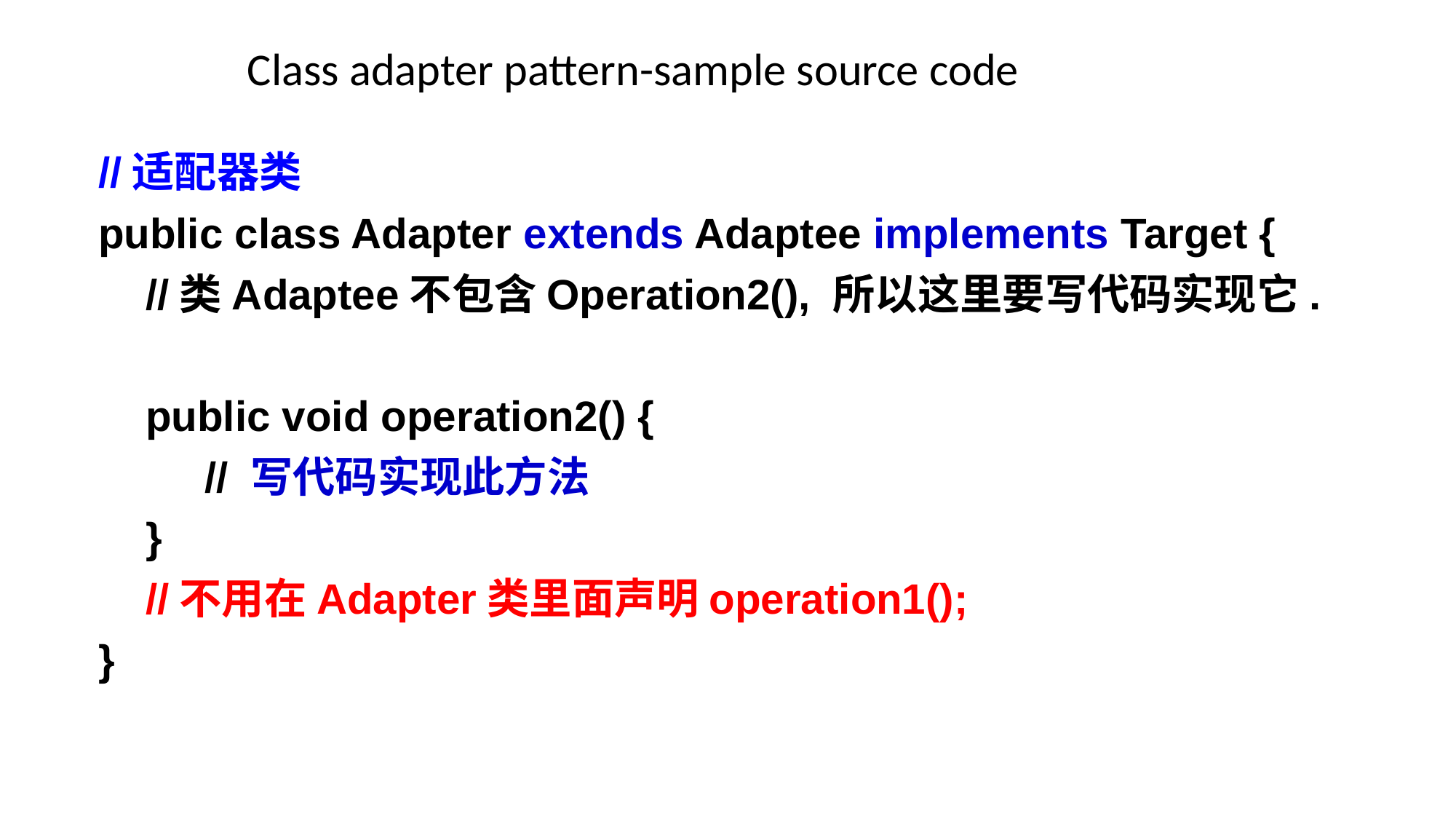

# Class adapter pattern-sample source code
//适配器类
public class Adapter extends Adaptee implements Target {
    //类Adaptee不包含Operation2(), 所以这里要写代码实现它.

    public void operation2() {
         // 写代码实现此方法
    }
    //不用在Adapter类里面声明operation1();
}
18